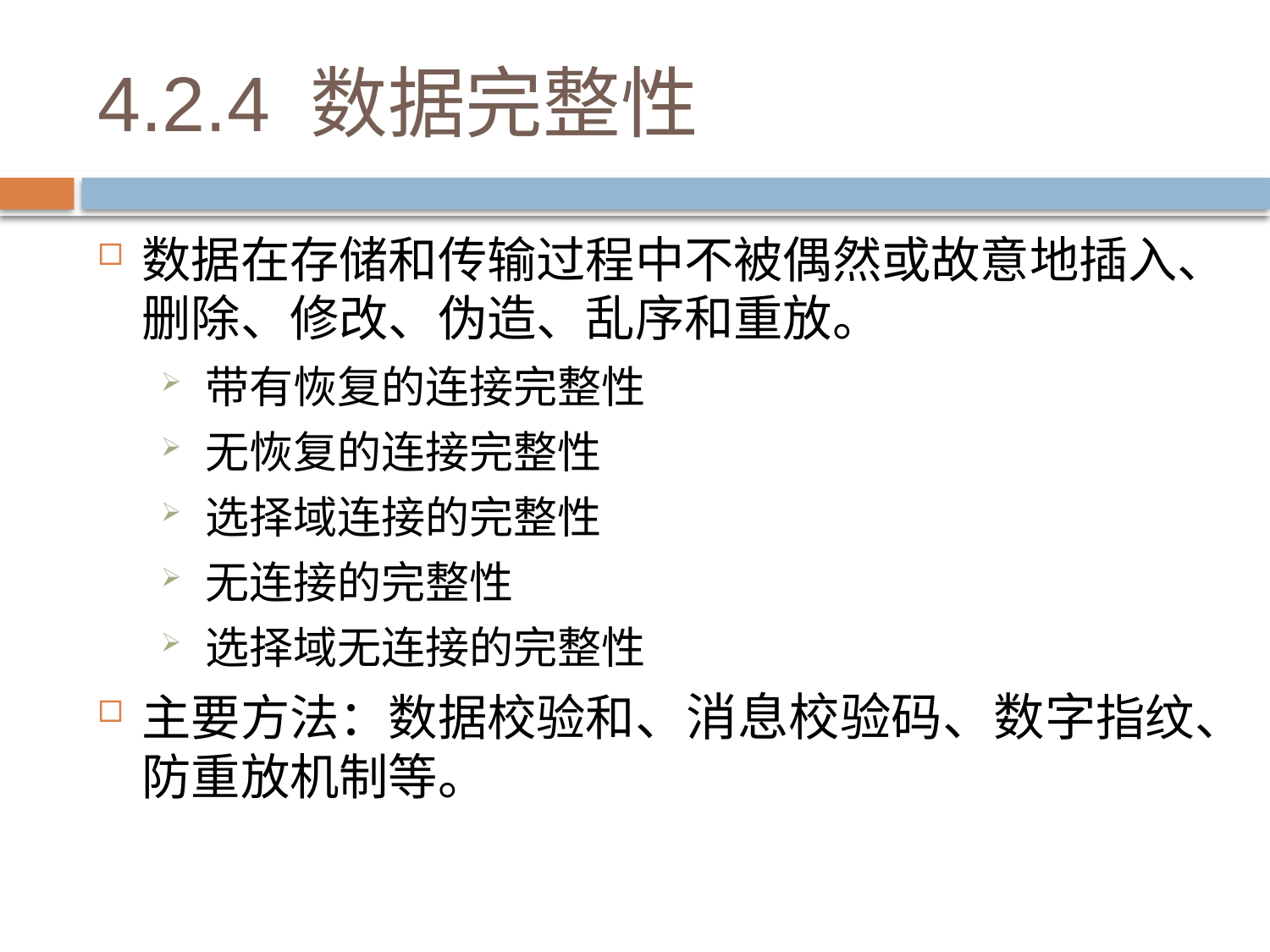

# 4.2.4 数据完整性
数据在存储和传输过程中不被偶然或故意地插入、删除、修改、伪造、乱序和重放。
带有恢复的连接完整性
无恢复的连接完整性
选择域连接的完整性
无连接的完整性
选择域无连接的完整性
主要方法：数据校验和、消息校验码、数字指纹、防重放机制等。